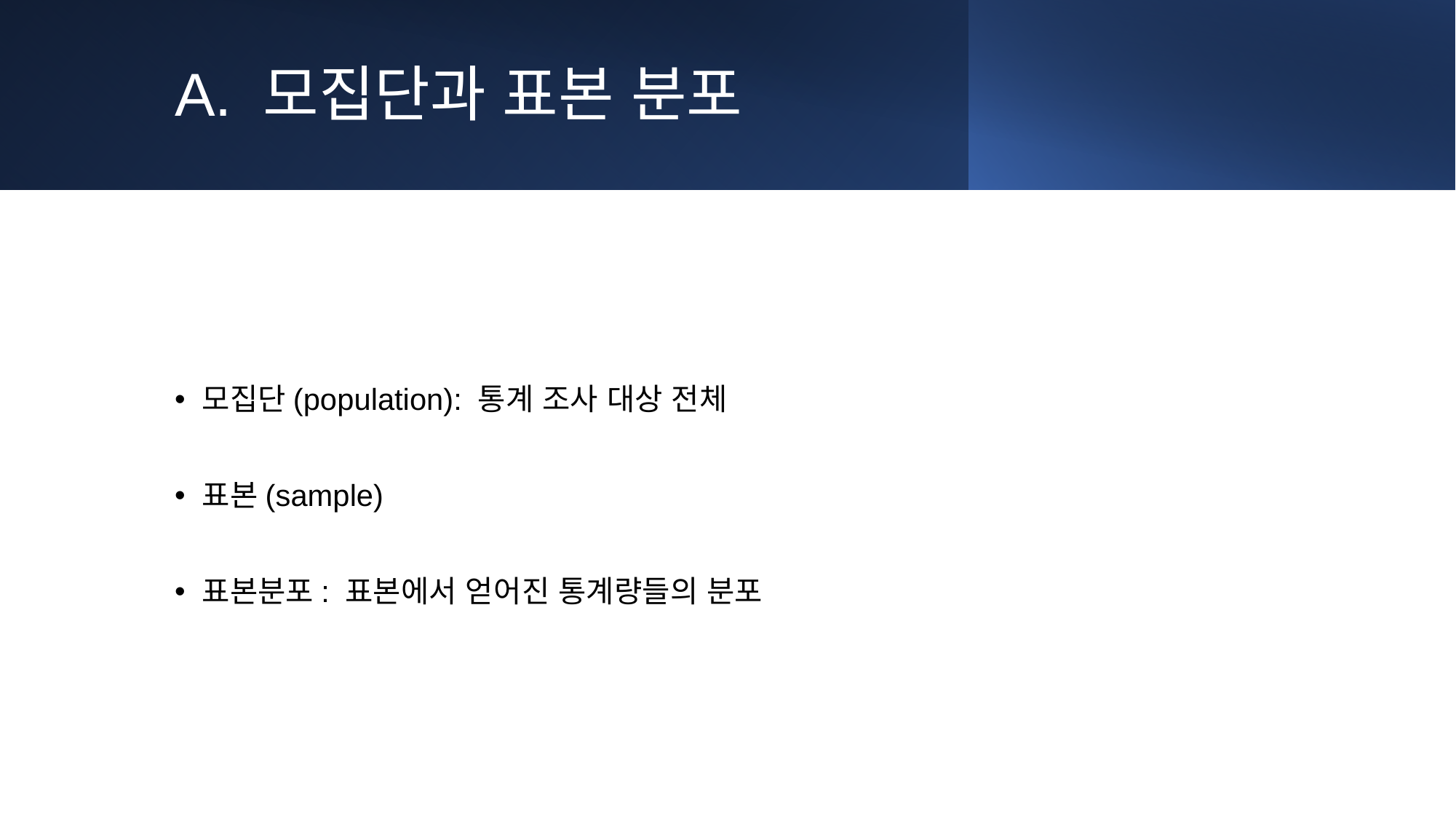

# A. 모집단과 표본 분포
모집단(population): 통계 조사 대상 전체

표본(sample)

표본분포: 표본에서 얻어진 통계량들의 분포